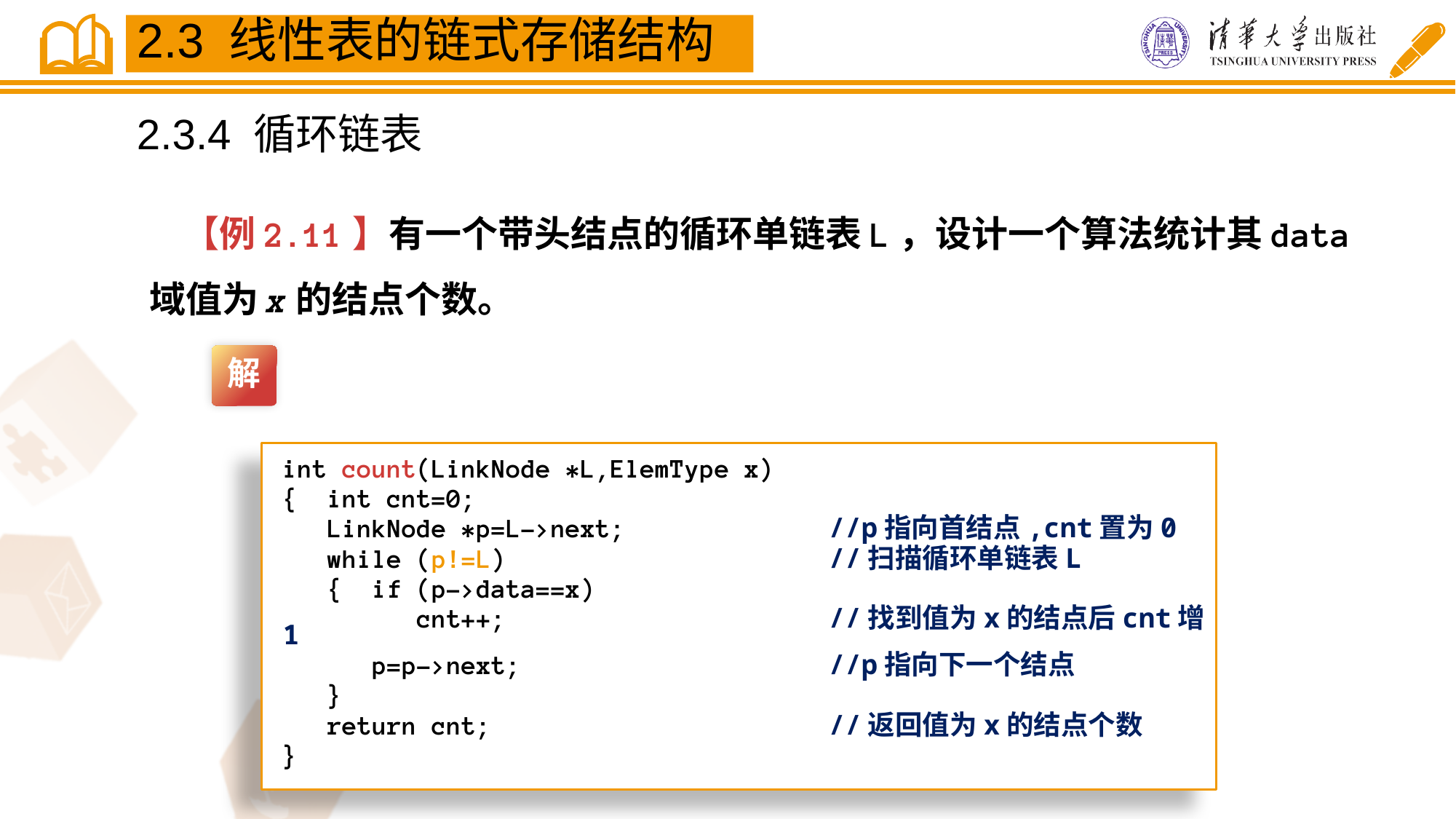

2.3 线性表的链式存储结构
2.3.4 循环链表
   【例2.11】有一个带头结点的循环单链表L，设计一个算法统计其data域值为x的结点个数。
解
int count(LinkNode *L,ElemType x)
{  int cnt=0;
   LinkNode *p=L->next;		//p指向首结点,cnt置为0
   while (p!=L)			//扫描循环单链表L
   {  if (p->data==x)
         cnt++;			//找到值为x的结点后cnt增1
      p=p->next;			//p指向下一个结点
   }
   return cnt;				//返回值为x的结点个数
}